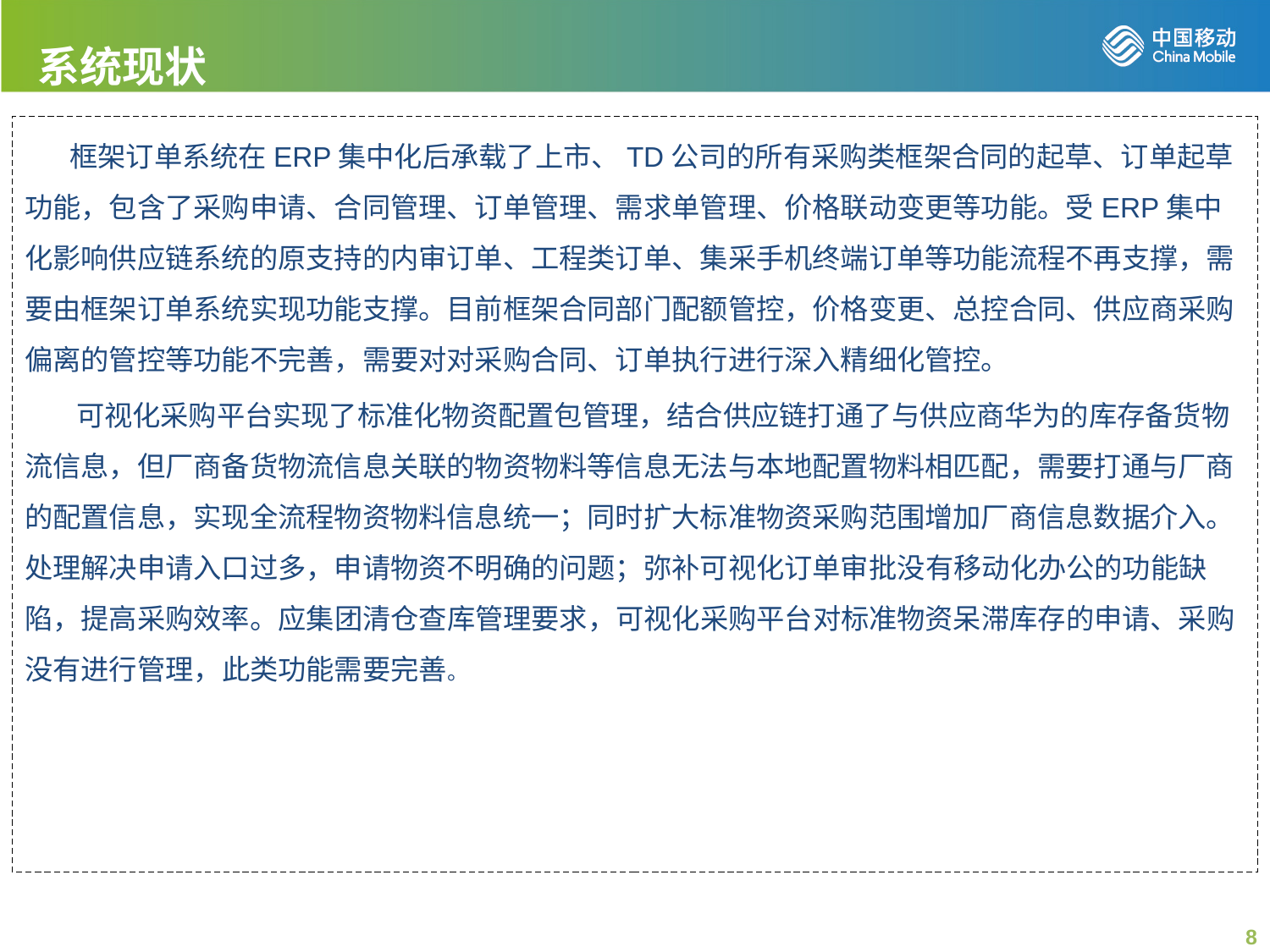

系统现状
      框架订单系统在ERP集中化后承载了上市、TD公司的所有采购类框架合同的起草、订单起草功能，包含了采购申请、合同管理、订单管理、需求单管理、价格联动变更等功能。受ERP集中化影响供应链系统的原支持的内审订单、工程类订单、集采手机终端订单等功能流程不再支撑，需要由框架订单系统实现功能支撑。目前框架合同部门配额管控，价格变更、总控合同、供应商采购偏离的管控等功能不完善，需要对对采购合同、订单执行进行深入精细化管控。
       可视化采购平台实现了标准化物资配置包管理，结合供应链打通了与供应商华为的库存备货物流信息，但厂商备货物流信息关联的物资物料等信息无法与本地配置物料相匹配，需要打通与厂商的配置信息，实现全流程物资物料信息统一；同时扩大标准物资采购范围增加厂商信息数据介入。处理解决申请入口过多，申请物资不明确的问题；弥补可视化订单审批没有移动化办公的功能缺陷，提高采购效率。应集团清仓查库管理要求，可视化采购平台对标准物资呆滞库存的申请、采购没有进行管理，此类功能需要完善。